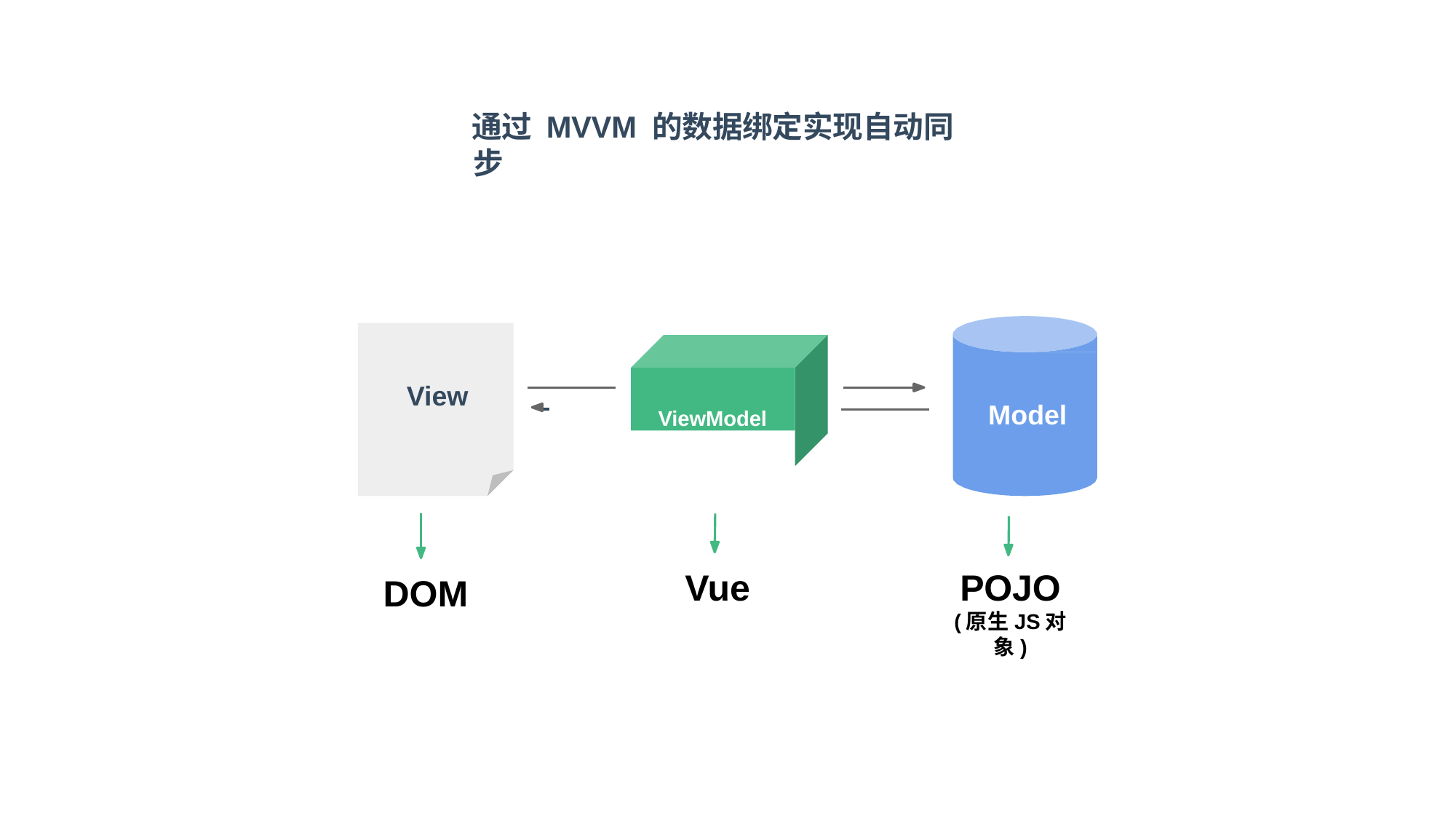

通过 MVVM 的数据绑定实现自动同步

ViewModel
View

Model

Vue
POJO
(原生JS对象)
DOM